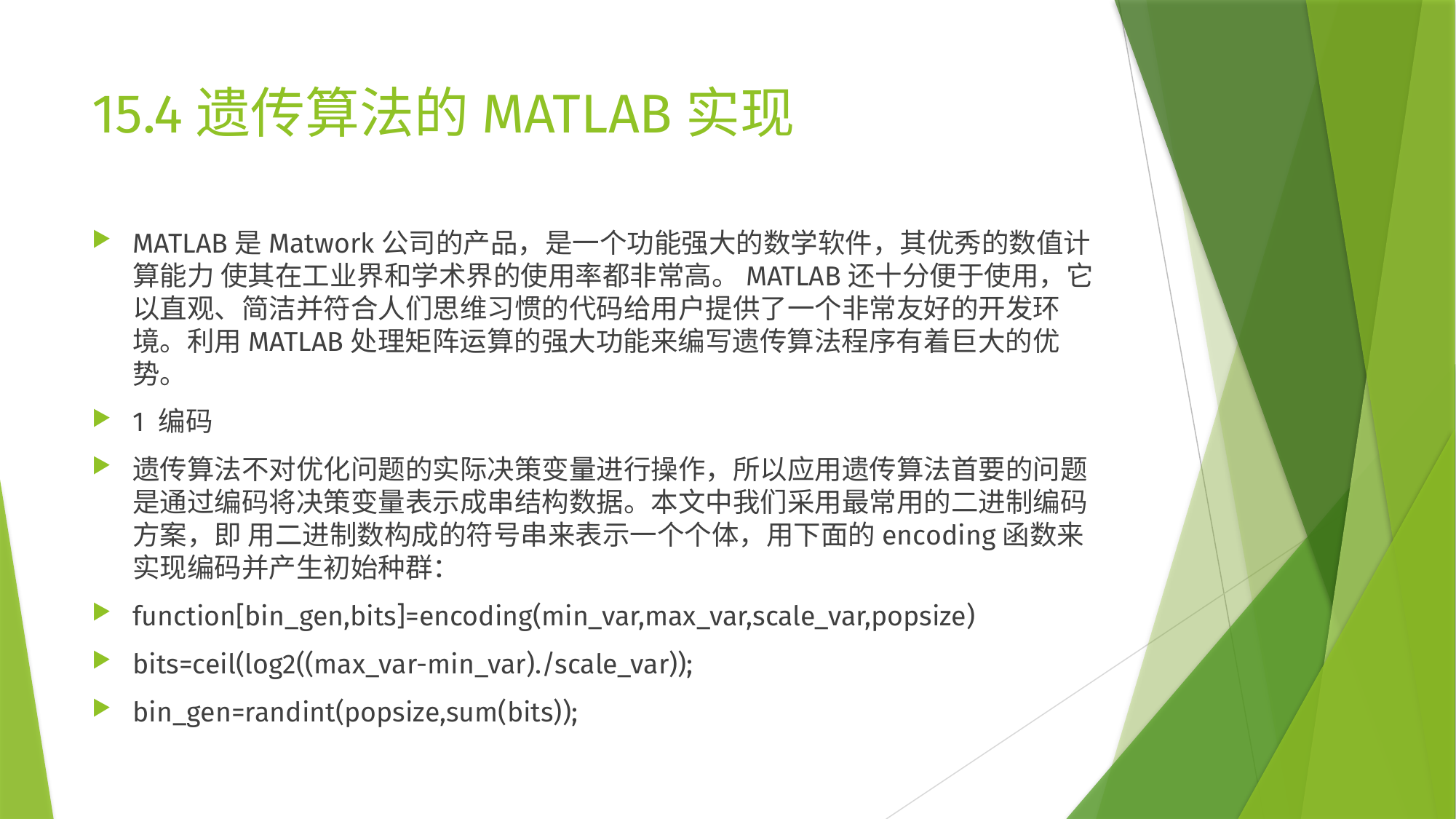

# 15.4遗传算法的MATLAB实现
MATLAB是Matwork公司的产品，是一个功能强大的数学软件，其优秀的数值计算能力 使其在工业界和学术界的使用率都非常高。MATLAB还十分便于使用，它以直观、简洁并符合人们思维习惯的代码给用户提供了一个非常友好的开发环境。利用MATLAB处理矩阵运算的强大功能来编写遗传算法程序有着巨大的优势。
1 编码
遗传算法不对优化问题的实际决策变量进行操作，所以应用遗传算法首要的问题是通过编码将决策变量表示成串结构数据。本文中我们采用最常用的二进制编码方案，即 用二进制数构成的符号串来表示一个个体，用下面的encoding函数来实现编码并产生初始种群：
function[bin_gen,bits]=encoding(min_var,max_var,scale_var,popsize)
bits=ceil(log2((max_var-min_var)./scale_var));
bin_gen=randint(popsize,sum(bits));